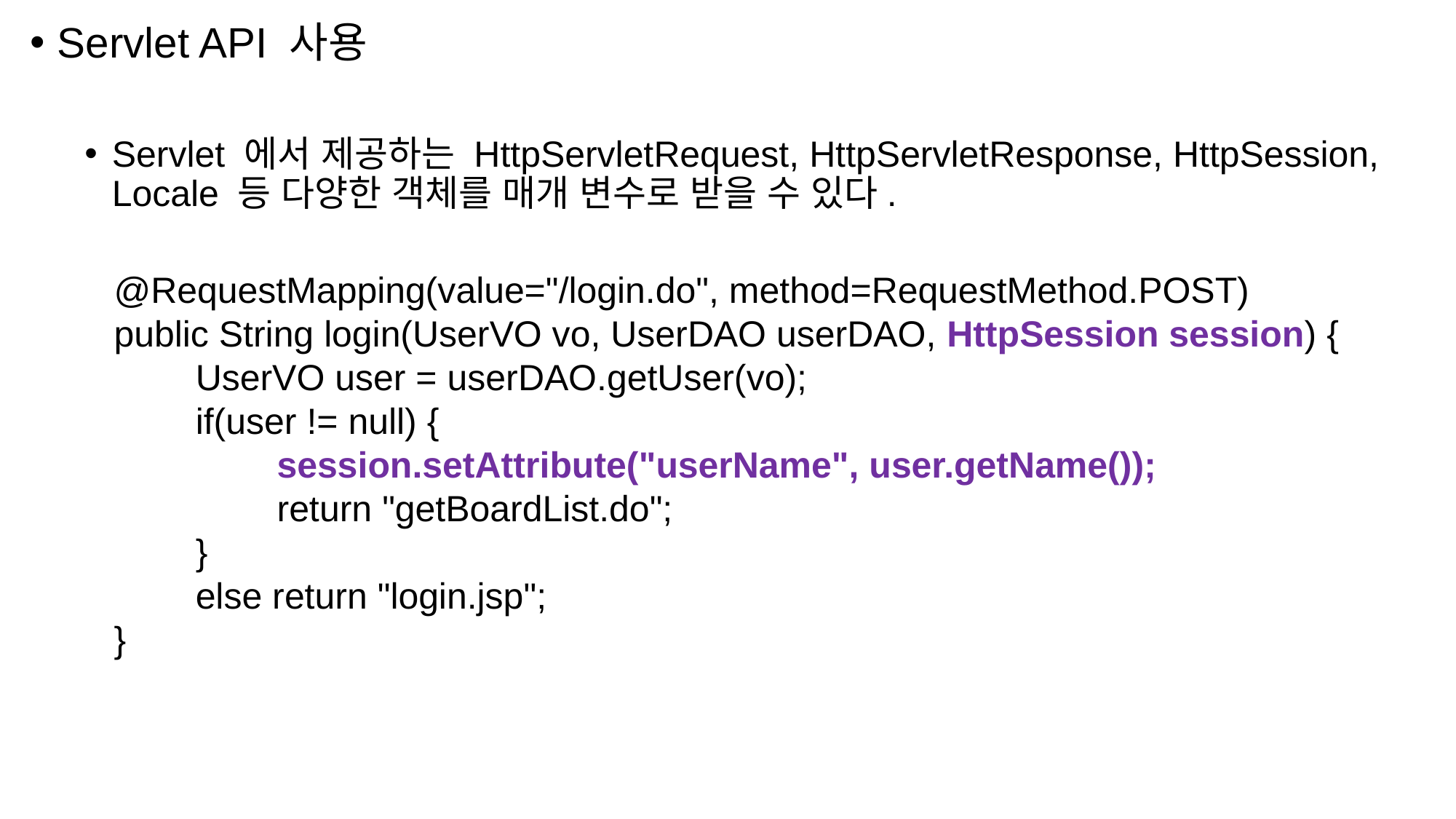

Servlet API 사용

Servlet 에서 제공하는 HttpServletRequest, HttpServletResponse, HttpSession, Locale 등 다양한 객체를 매개 변수로 받을 수 있다.
@RequestMapping(value="/login.do", method=RequestMethod.POST)
public String login(UserVO vo, UserDAO userDAO, HttpSession session) {
        UserVO user = userDAO.getUser(vo);
        if(user != null) {
                session.setAttribute("userName", user.getName());
                return "getBoardList.do";
        }
        else return "login.jsp";
}